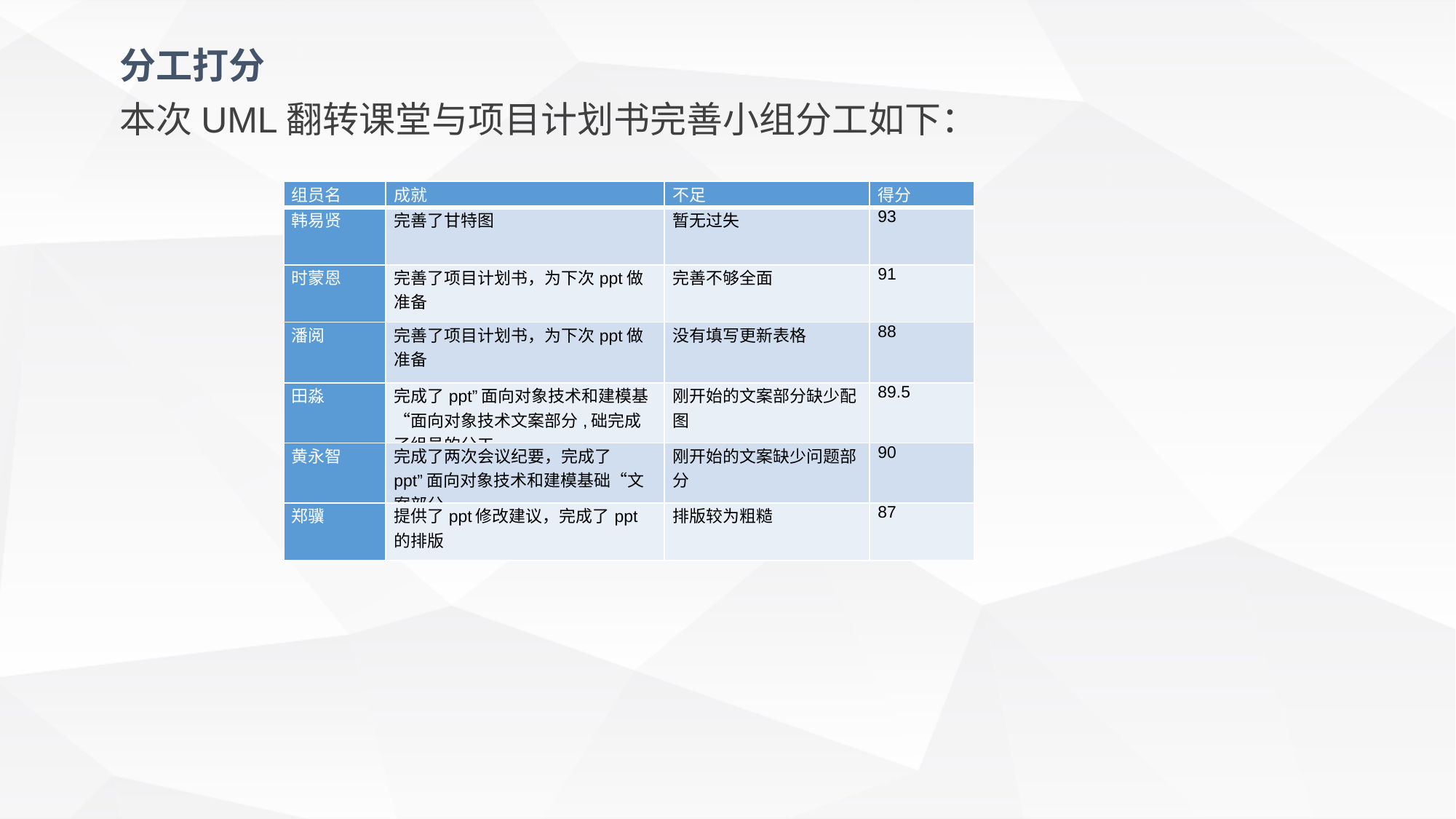

分工打分
本次UML翻转课堂与项目计划书完善小组分工如下：

| 组员名 | 成就 | 不足 | 得分 |
| --- | --- | --- | --- |
| 韩易贤 | 完善了甘特图 | 暂无过失 | 93 |
| 时蒙恩 | 完善了项目计划书，为下次ppt做准备 | 完善不够全面 | 91 |
| 潘阅 | 完善了项目计划书，为下次ppt做准备 | 没有填写更新表格 | 88 |
| 田淼 | 完成了ppt”面向对象技术和建模基“面向对象技术文案部分,础完成了组员的分工 | 刚开始的文案部分缺少配图 | 89.5 |
| 黄永智 | 完成了两次会议纪要，完成了ppt”面向对象技术和建模基础“文案部分 | 刚开始的文案缺少问题部分 | 90 |
| 郑骥 | 提供了ppt修改建议，完成了ppt的排版 | 排版较为粗糙 | 87 |